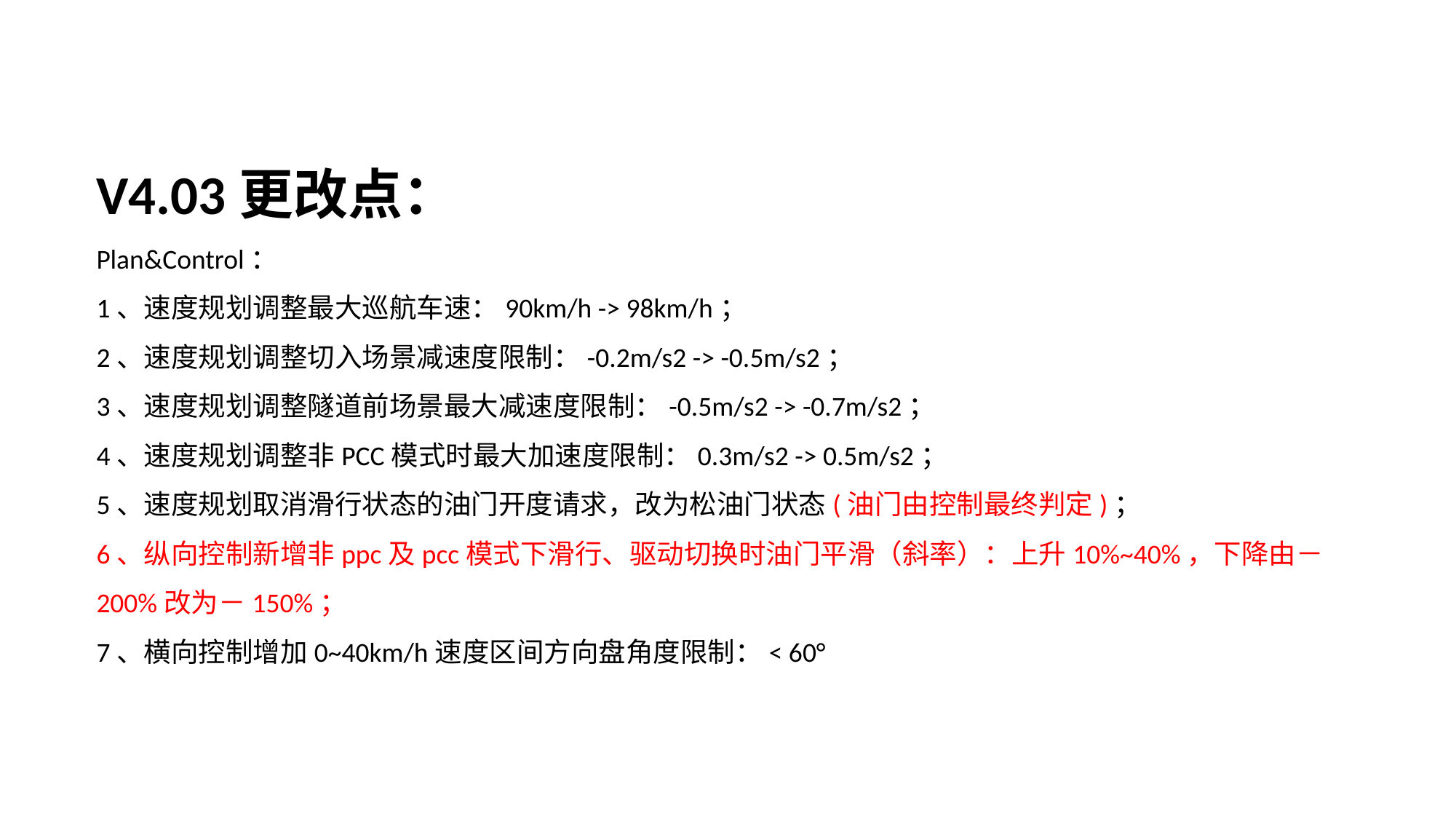

V4.03更改点：
Plan&Control：
1、速度规划调整最大巡航车速：90km/h -> 98km/h；
2、速度规划调整切入场景减速度限制：-0.2m/s2 -> -0.5m/s2；
3、速度规划调整隧道前场景最大减速度限制：-0.5m/s2 -> -0.7m/s2；
4、速度规划调整非PCC模式时最大加速度限制：0.3m/s2 -> 0.5m/s2；
5、速度规划取消滑行状态的油门开度请求，改为松油门状态(油门由控制最终判定)；
6、纵向控制新增非ppc及pcc模式下滑行、驱动切换时油门平滑（斜率）：上升10%~40%，下降由－200%改为－150%；
7、横向控制增加0~40km/h速度区间方向盘角度限制：< 60°